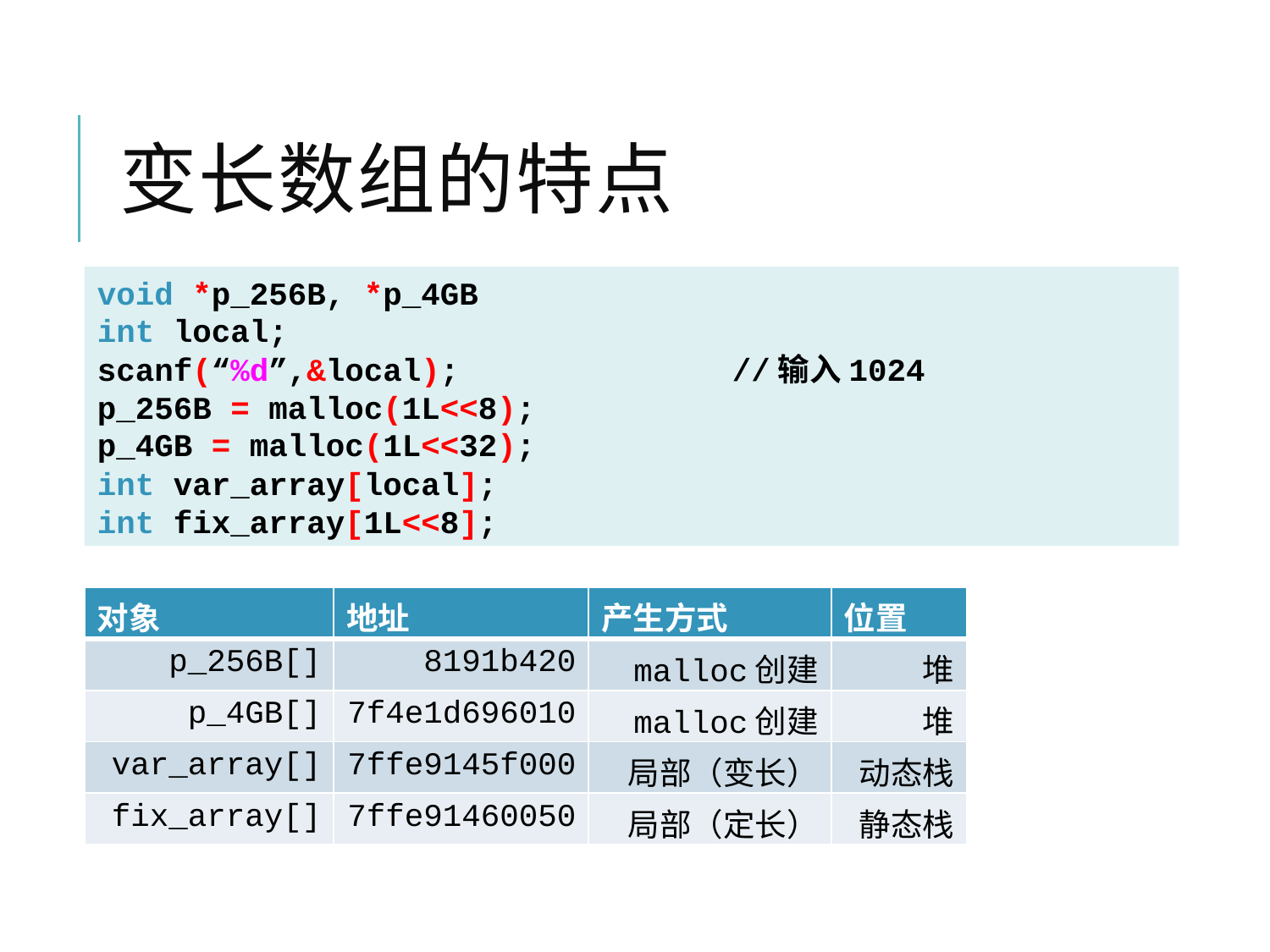

# 变长数组的特点
void *p_256B, *p_4GB
int local;
scanf(“%d”,&local);			//输入1024
p_256B = malloc(1L<<8);
p_4GB = malloc(1L<<32);
int var_array[local];
int fix_array[1L<<8];
| 对象 | 地址 | 产生方式 | 位置 |
| --- | --- | --- | --- |
| p\_256B[] | 8191b420 | malloc创建 | 堆 |
| p\_4GB[] | 7f4e1d696010 | malloc创建 | 堆 |
| var\_array[] | 7ffe9145f000 | 局部（变长） | 动态栈 |
| fix\_array[] | 7ffe91460050 | 局部（定长） | 静态栈 |